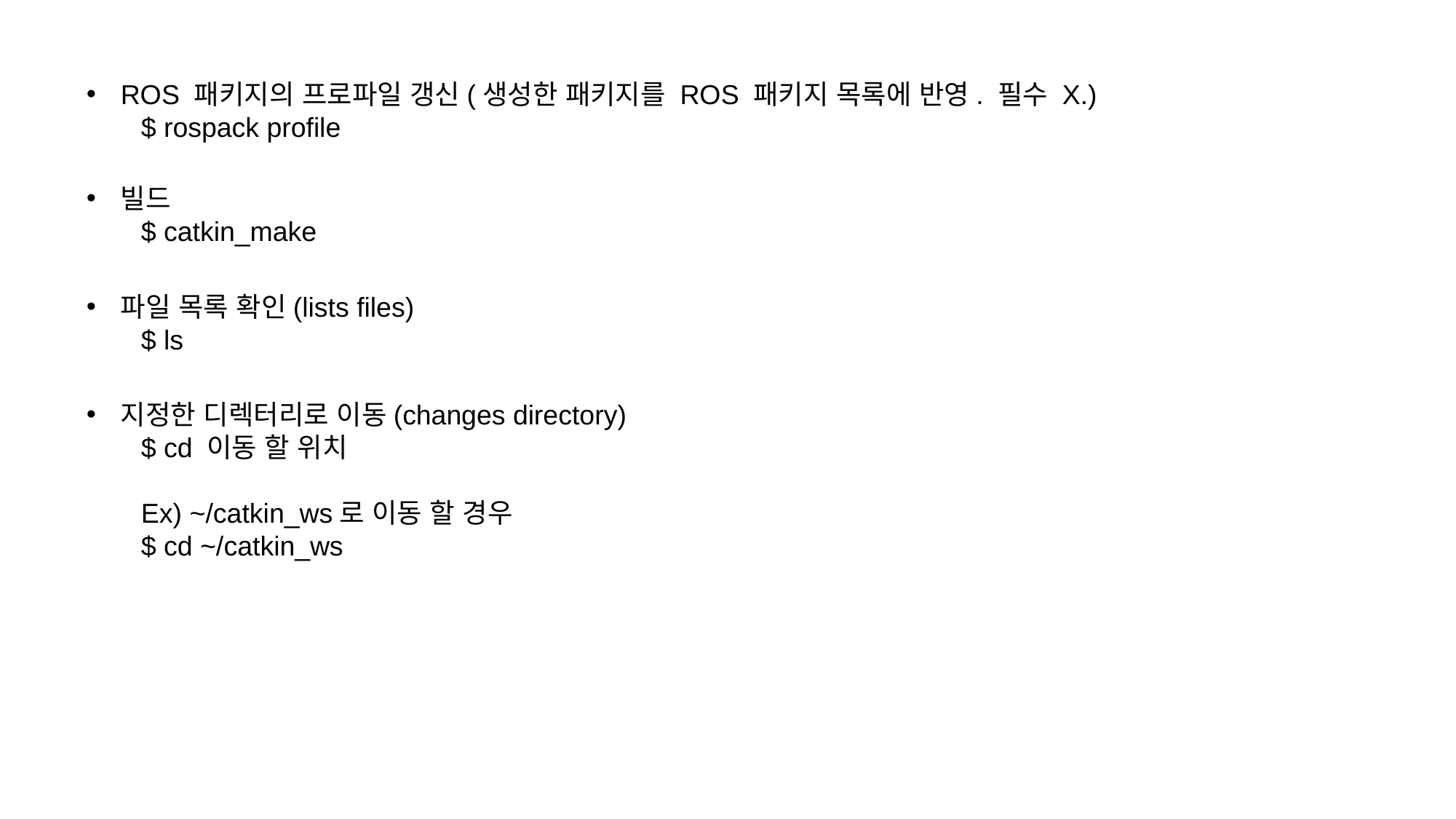

ROS 패키지의 프로파일 갱신(생성한 패키지를 ROS 패키지 목록에 반영. 필수 X.)
$ rospack profile
빌드
$ catkin_make
파일 목록 확인(lists files)
$ ls
지정한 디렉터리로 이동(changes directory)
$ cd 이동 할 위치

Ex) ~/catkin_ws로 이동 할 경우
$ cd ~/catkin_ws